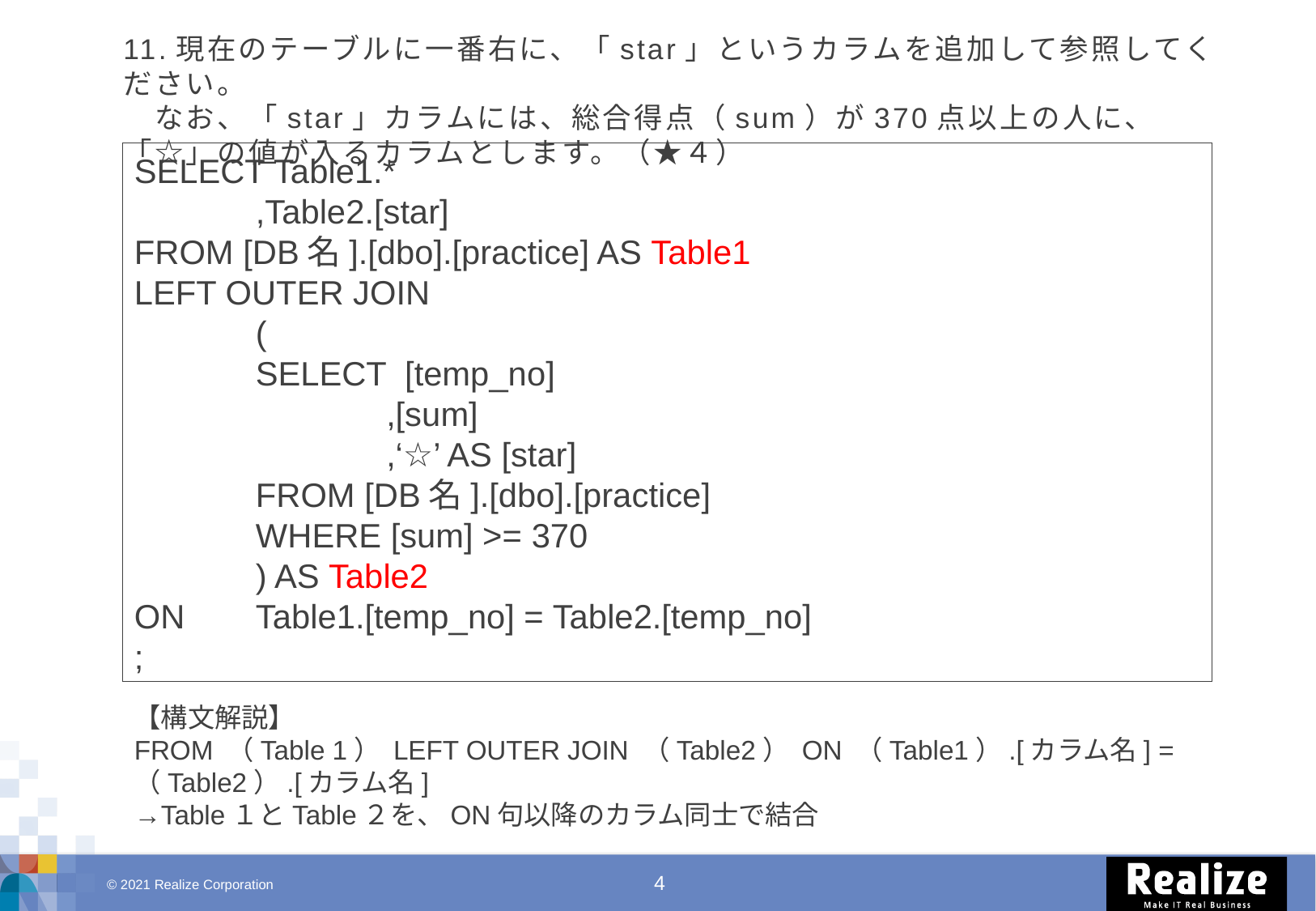

# 11.現在のテーブルに一番右に、「star」というカラムを追加して参照してください。 　なお、「star」カラムには、総合得点（sum）が370点以上の人に、「☆」の値が入るカラムとします。（★４）
SELECT Table1.*
	,Table2.[star]
FROM [DB名].[dbo].[practice] AS Table1
LEFT OUTER JOIN
	(
	SELECT  [temp_no]
		 ,[sum]
		 ,‘☆’ AS [star]
	FROM [DB名].[dbo].[practice]
	WHERE [sum] >= 370
	) AS Table2
ON	Table1.[temp_no] = Table2.[temp_no]
;
【構文解説】
FROM （Table 1） LEFT OUTER JOIN （Table2） ON （Table1）.[カラム名] = （Table2）.[カラム名]
→Table１とTable２を、ON句以降のカラム同士で結合